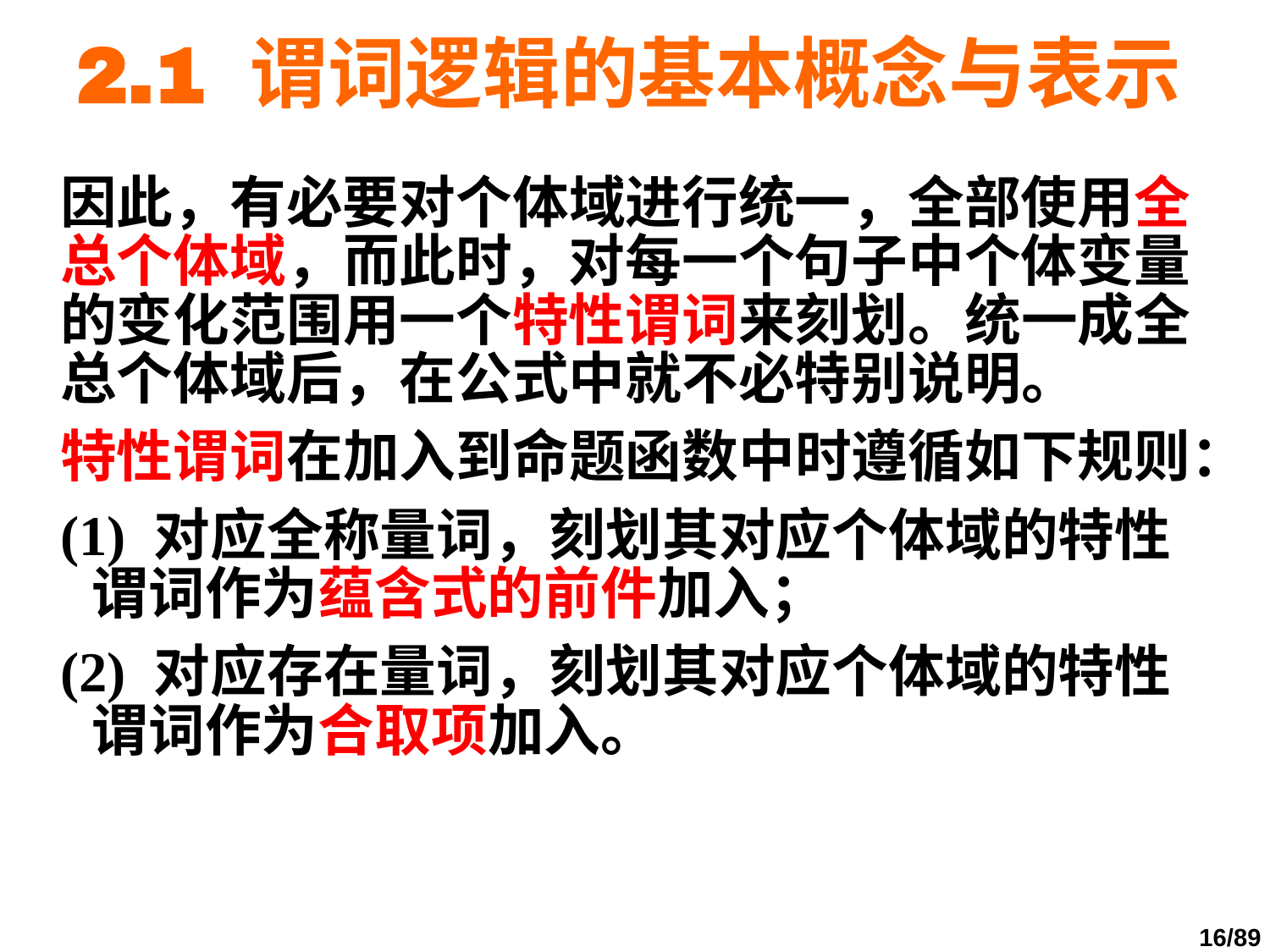

# 2.1 谓词逻辑的基本概念与表示
因此，有必要对个体域进行统一，全部使用全总个体域，而此时，对每一个句子中个体变量的变化范围用一个特性谓词来刻划。统一成全总个体域后，在公式中就不必特别说明。
特性谓词在加入到命题函数中时遵循如下规则：
(1) 对应全称量词，刻划其对应个体域的特性谓词作为蕴含式的前件加入；
(2) 对应存在量词，刻划其对应个体域的特性谓词作为合取项加入。